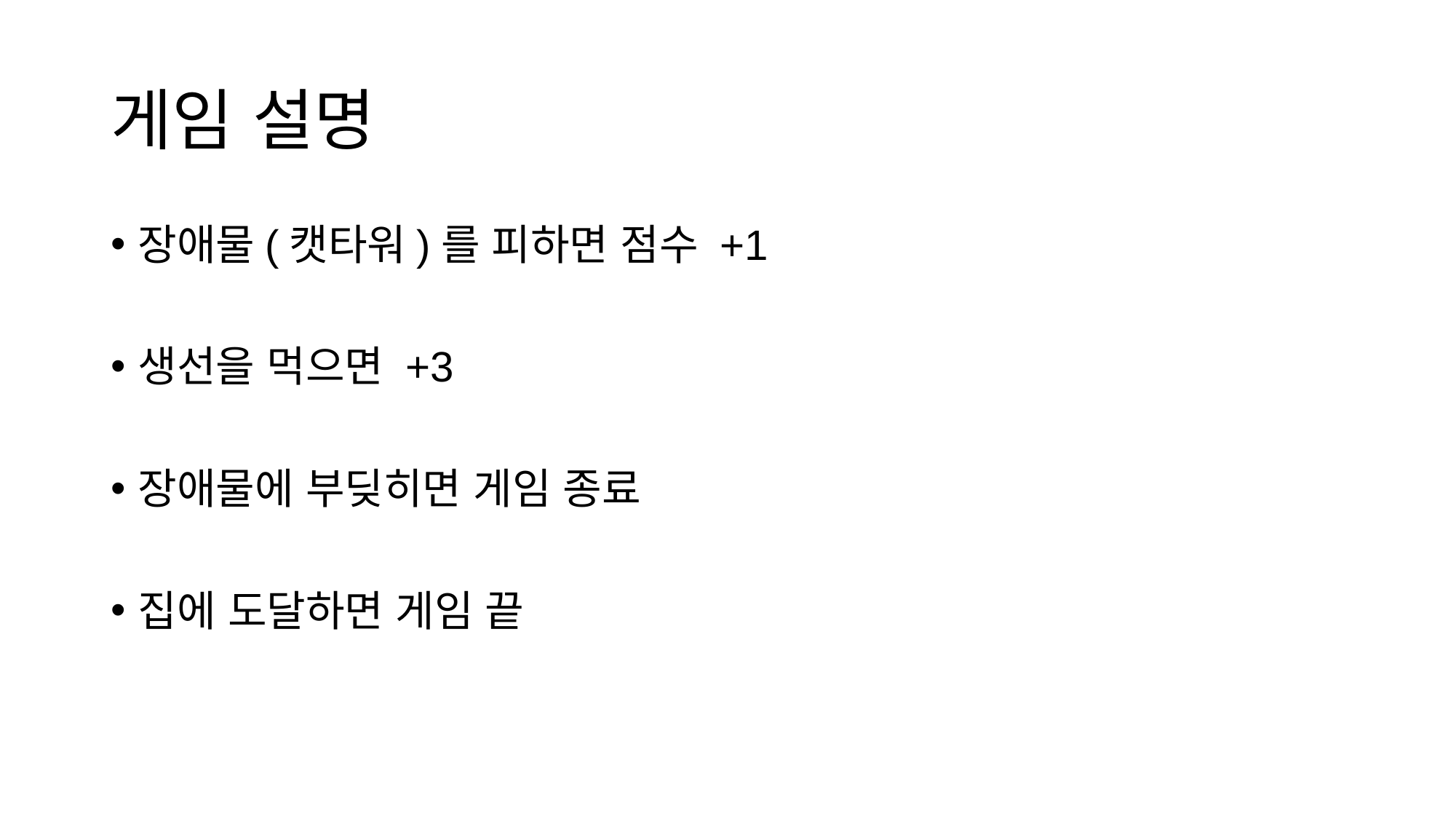

# 게임 설명
장애물(캣타워)를 피하면 점수 +1

생선을 먹으면 +3

장애물에 부딪히면 게임 종료

집에 도달하면 게임 끝